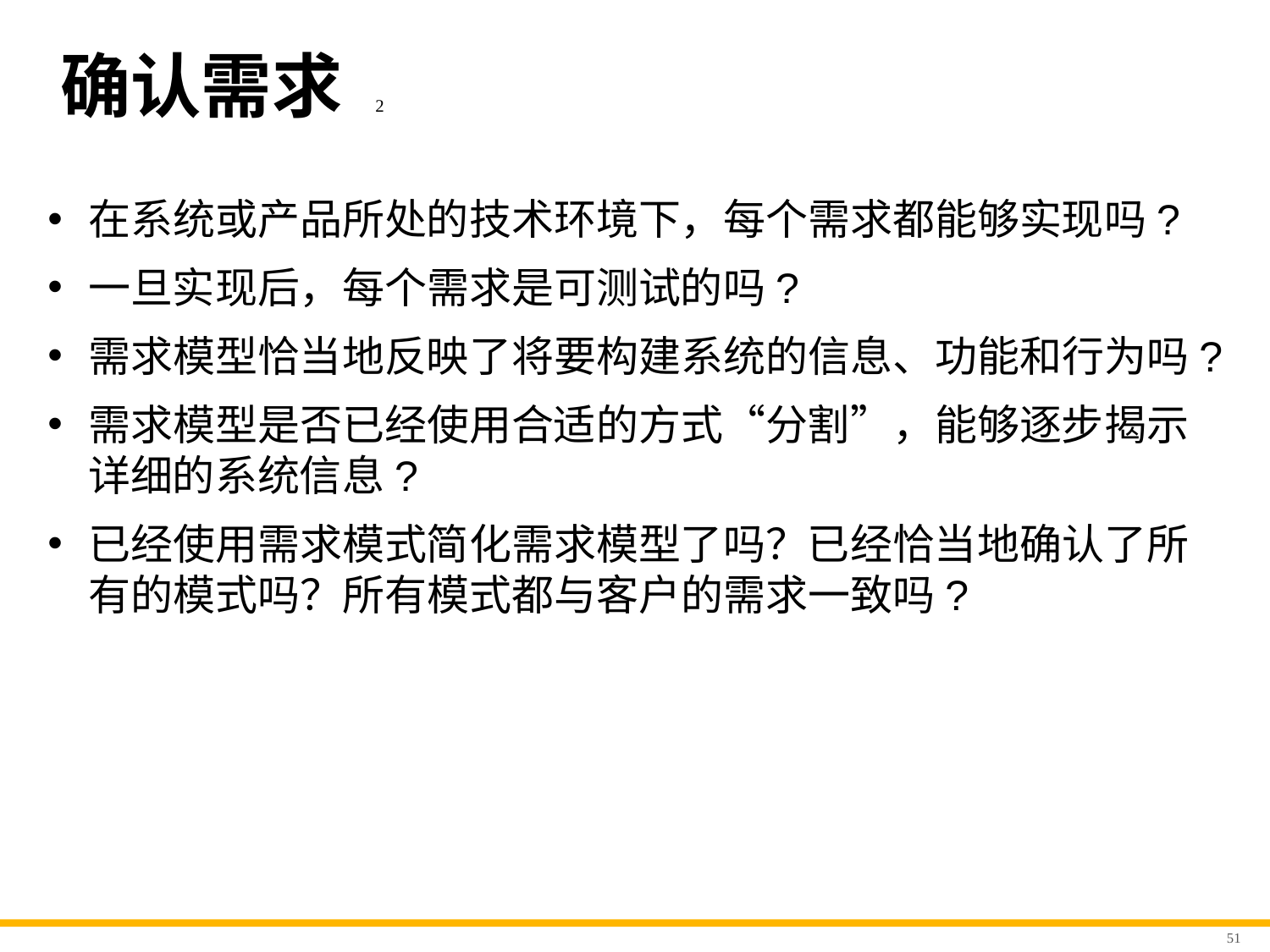

# 确认需求 2
在系统或产品所处的技术环境下，每个需求都能够实现吗?
一旦实现后，每个需求是可测试的吗?
需求模型恰当地反映了将要构建系统的信息、功能和行为吗?
需求模型是否已经使用合适的方式“分割”，能够逐步揭示详细的系统信息?
已经使用需求模式简化需求模型了吗？已经恰当地确认了所有的模式吗？所有模式都与客户的需求一致吗?
51